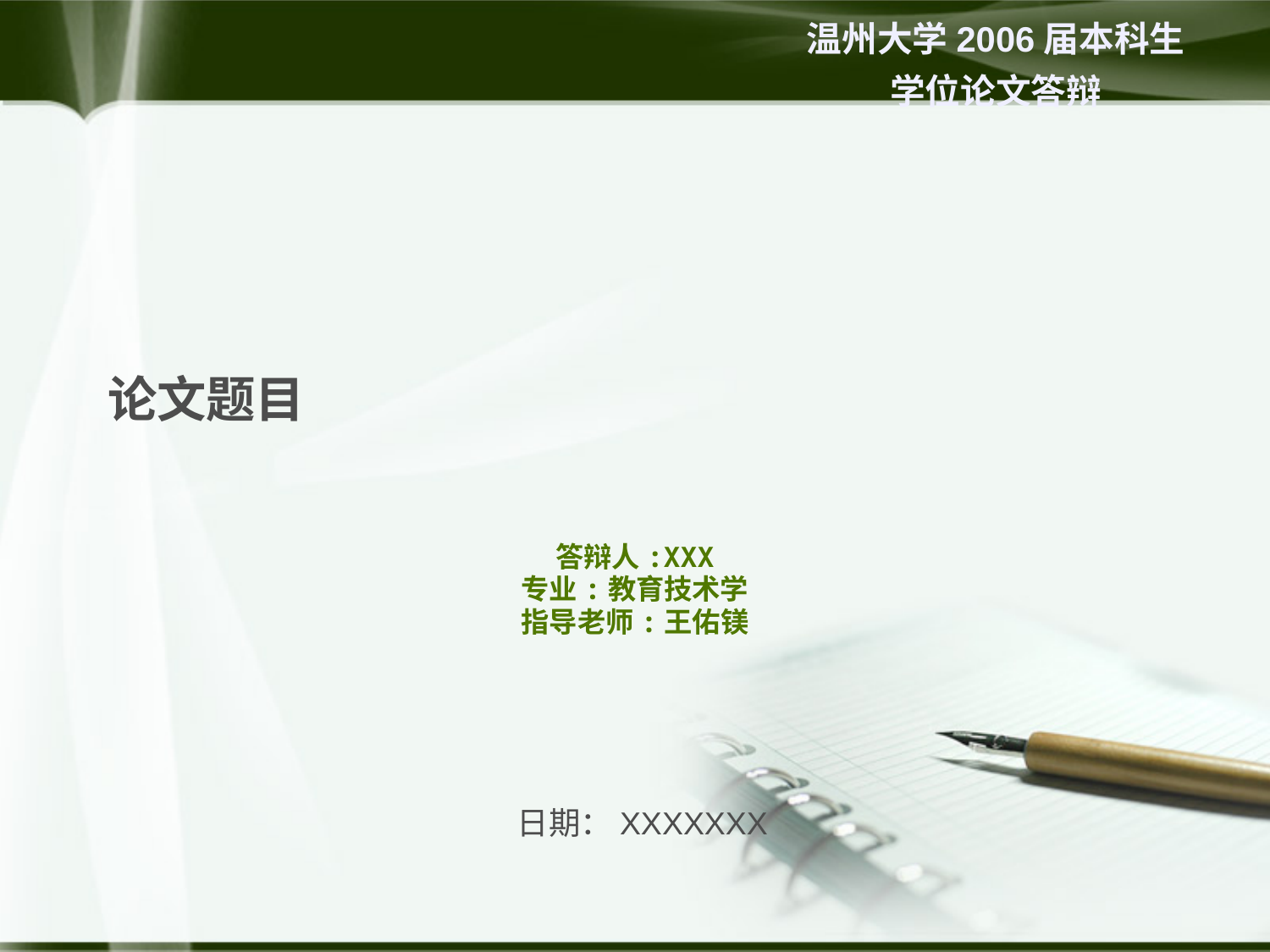

温州大学2006届本科生
学位论文答辩
# 论文题目
答辩人:XXX
专业:教育技术学
指导老师:王佑镁

日期：XXXXXXX